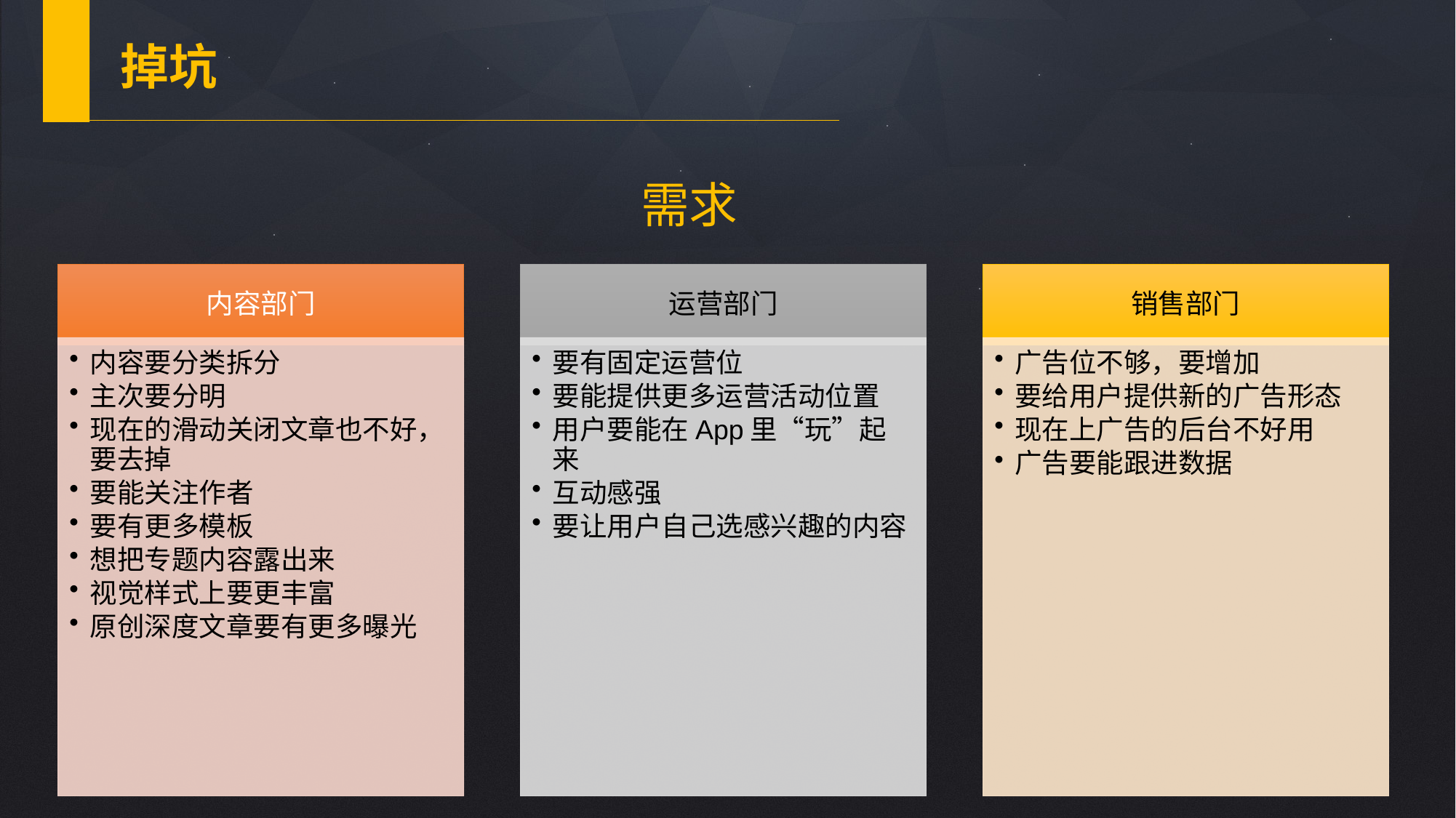

掉坑
需求
内容部门
内容要分类拆分
主次要分明
现在的滑动关闭文章也不好，要去掉
要能关注作者
要有更多模板
想把专题内容露出来
视觉样式上要更丰富
原创深度文章要有更多曝光
运营部门
要有固定运营位
要能提供更多运营活动位置
用户要能在App里“玩”起来
互动感强
要让用户自己选感兴趣的内容
销售部门
广告位不够，要增加
要给用户提供新的广告形态
现在上广告的后台不好用
广告要能跟进数据